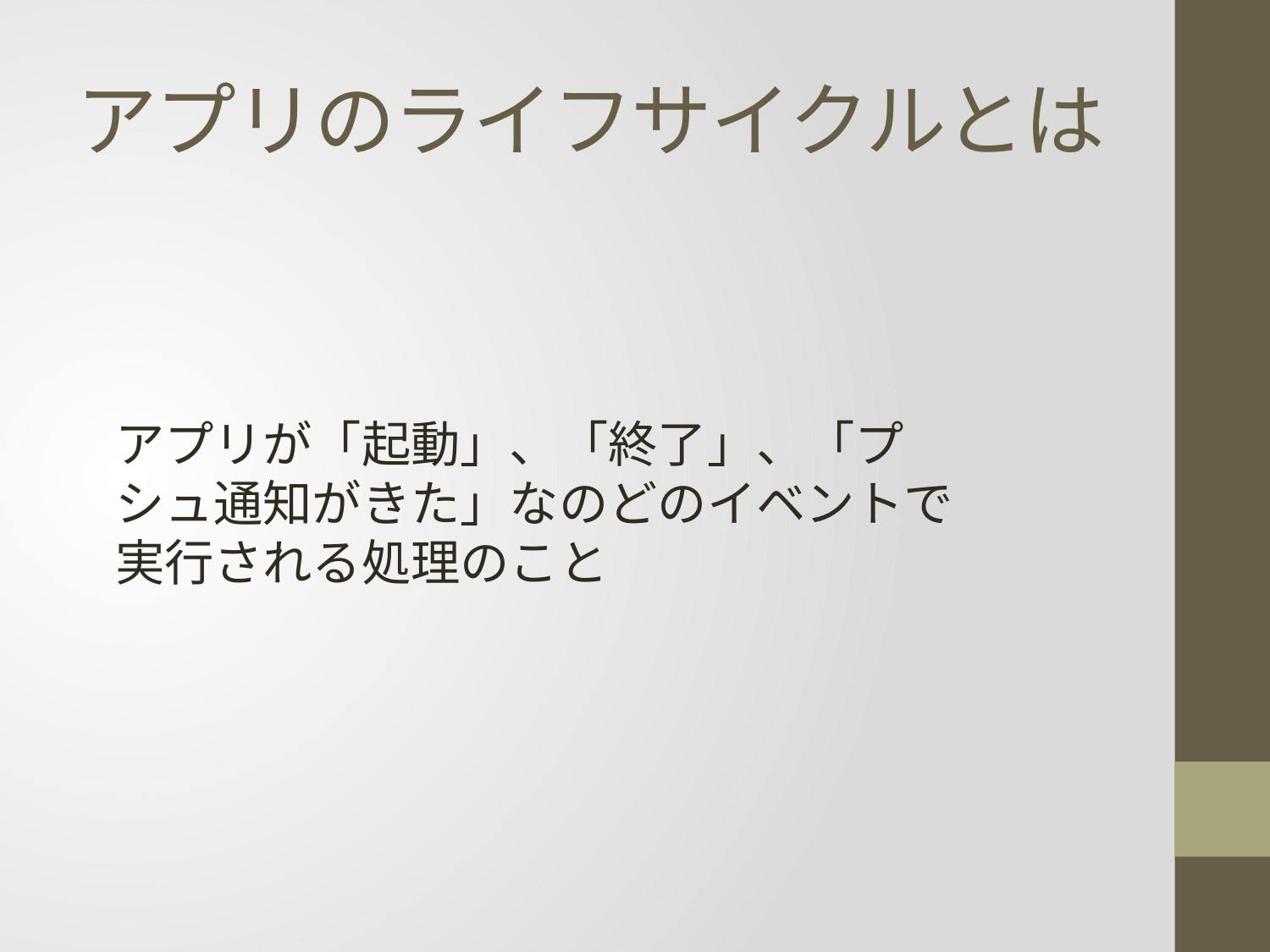

# アプリのライフサイクルとは
アプリが「起動」、「終了」、「プシュ通知がきた」なのどのイベントで実行される処理のこと